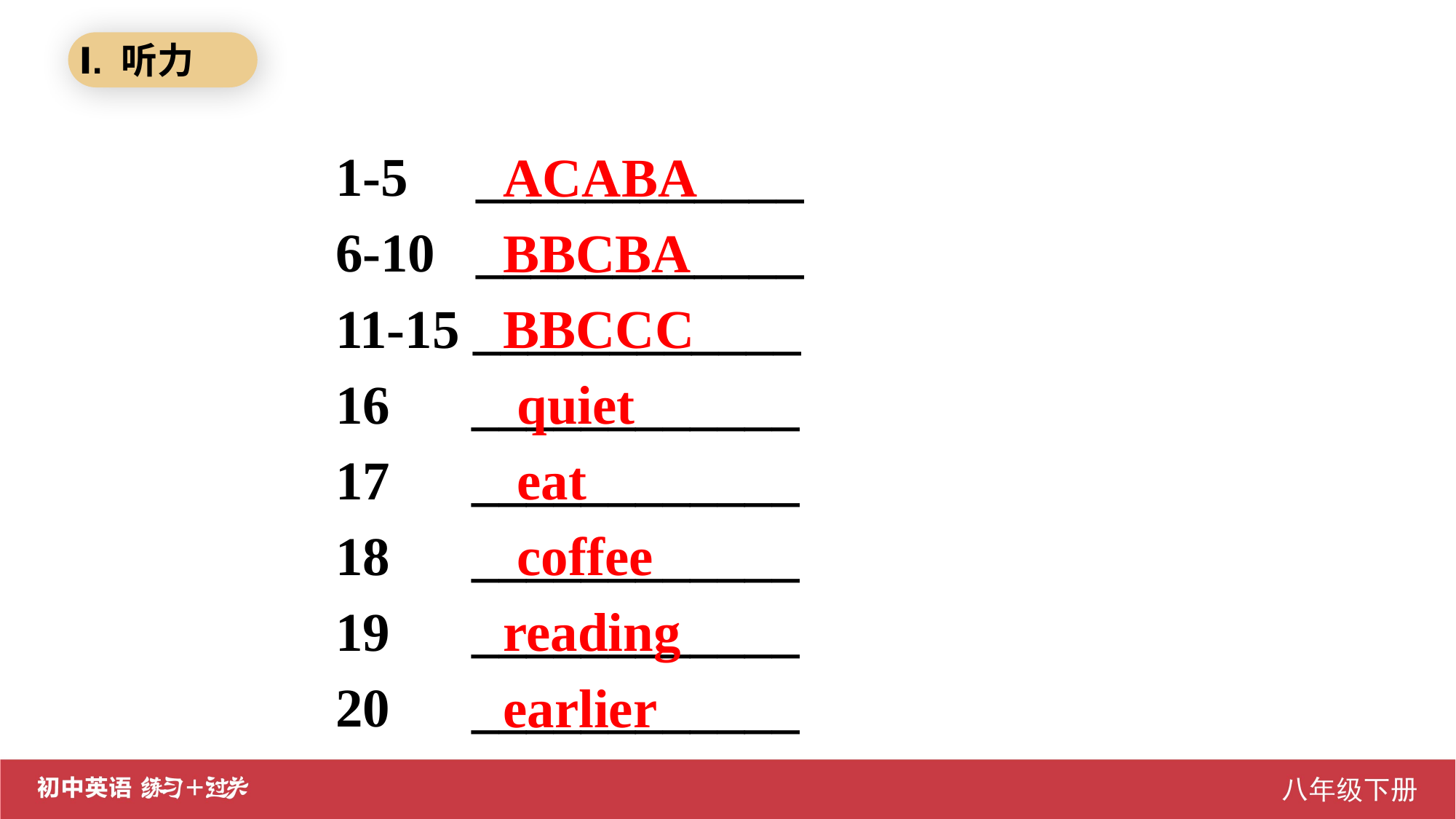

Ⅰ. 听力
1-5     ____________
6-10   ____________
11-15 ____________
16      ____________
17      ____________
18      ____________
19      ____________
20      ____________
 ACABA
 BBCBA
 BBCCC
  quiet
  eat
  coffee
 reading
 earlier